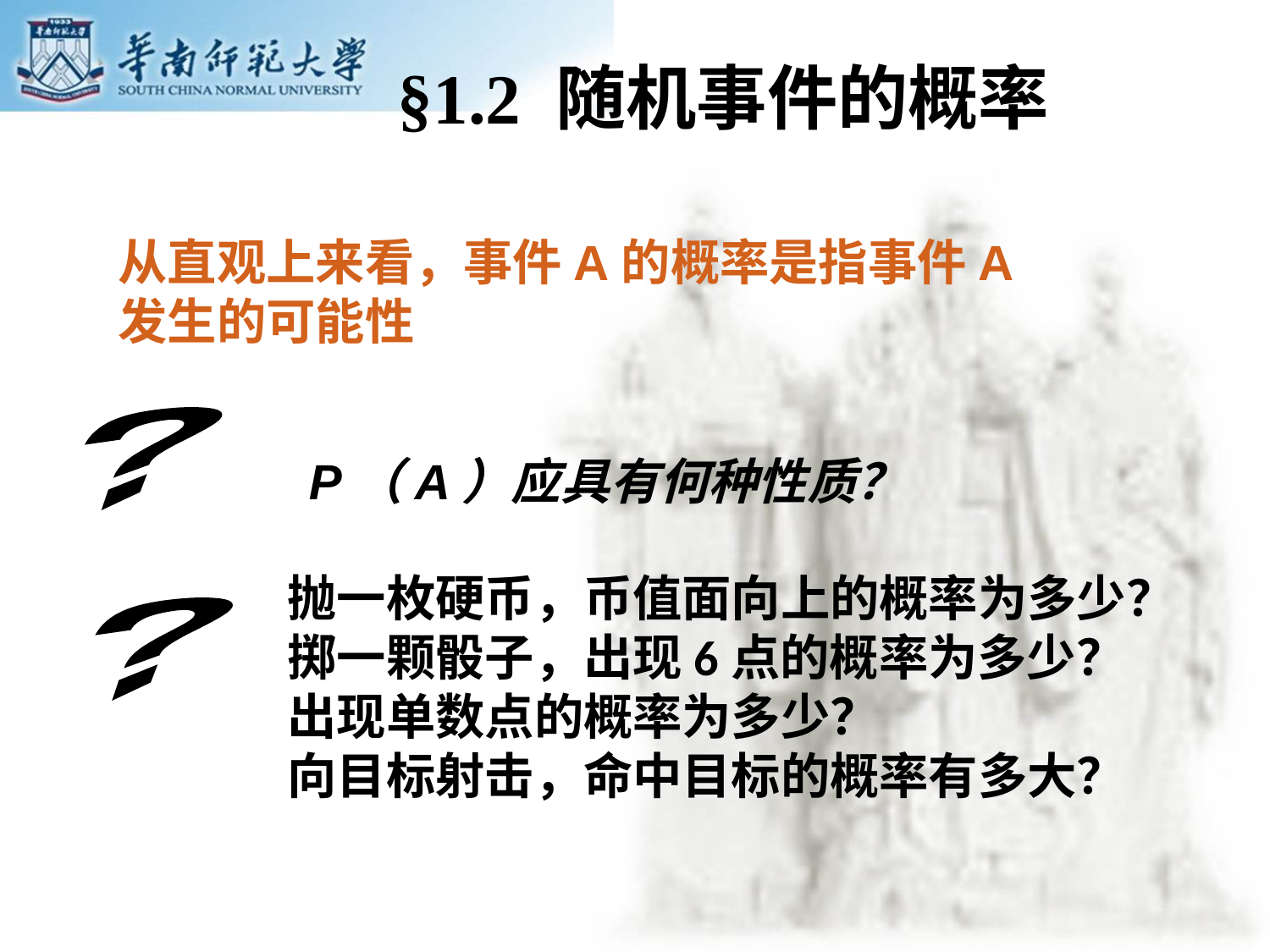

§1.2 随机事件的概率
#
从直观上来看，事件A的概率是指事件A发生的可能性
?
P（A）应具有何种性质？
抛一枚硬币，币值面向上的概率为多少？
掷一颗骰子，出现6点的概率为多少？
出现单数点的概率为多少？
向目标射击，命中目标的概率有多大？
?